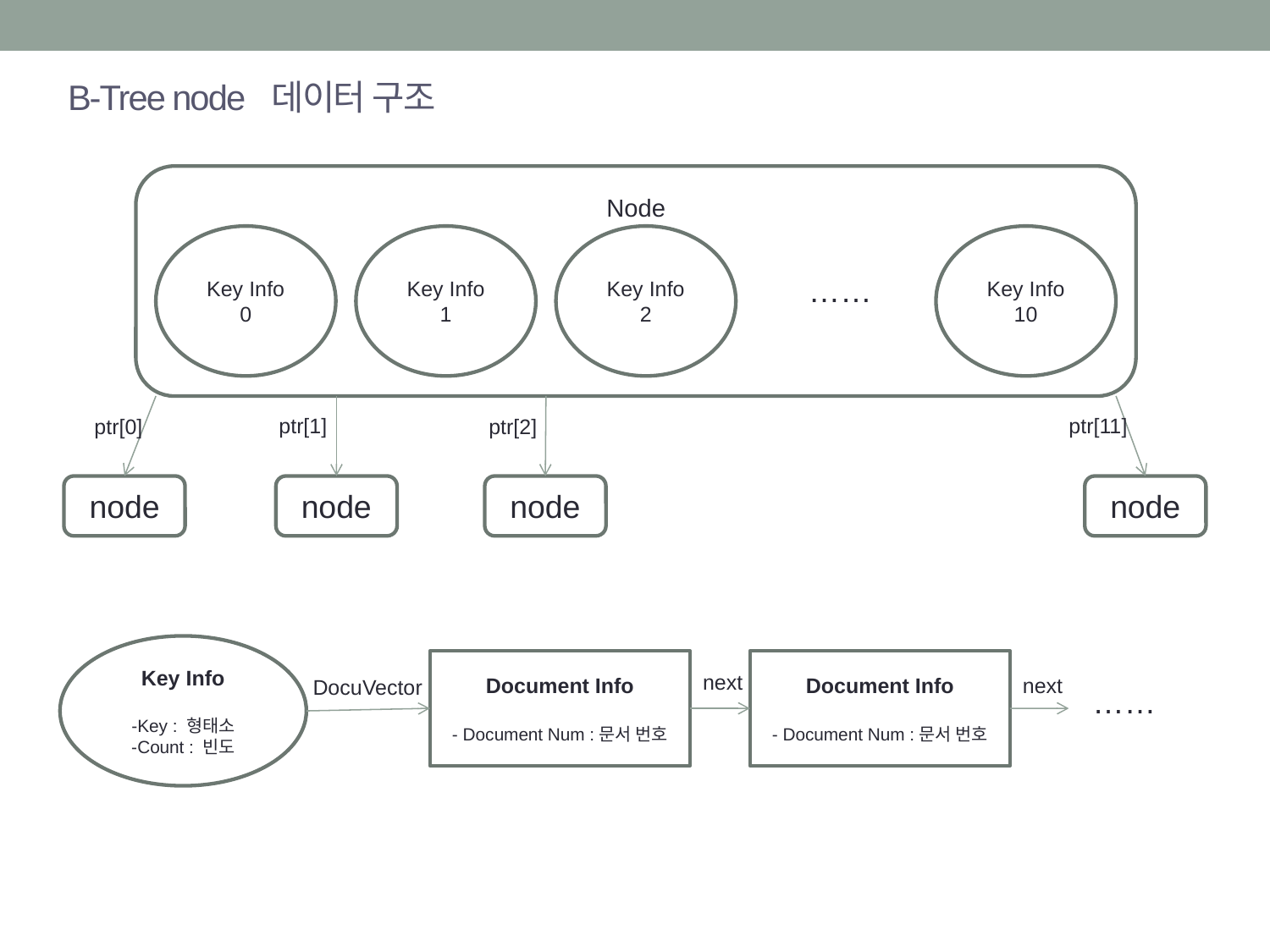

# B-Tree node  데이터 구조
Node

Key Info
0
Key Info
1
Key Info
2
Key Info
10
……
ptr[1]
ptr[11]
ptr[0]
ptr[2]
node
node
node
node
Key Info

-Key : 형태소
-Count : 빈도
Document Info

- Document Num :문서 번호
Document Info

- Document Num :문서 번호
next
next
DocuVector
……